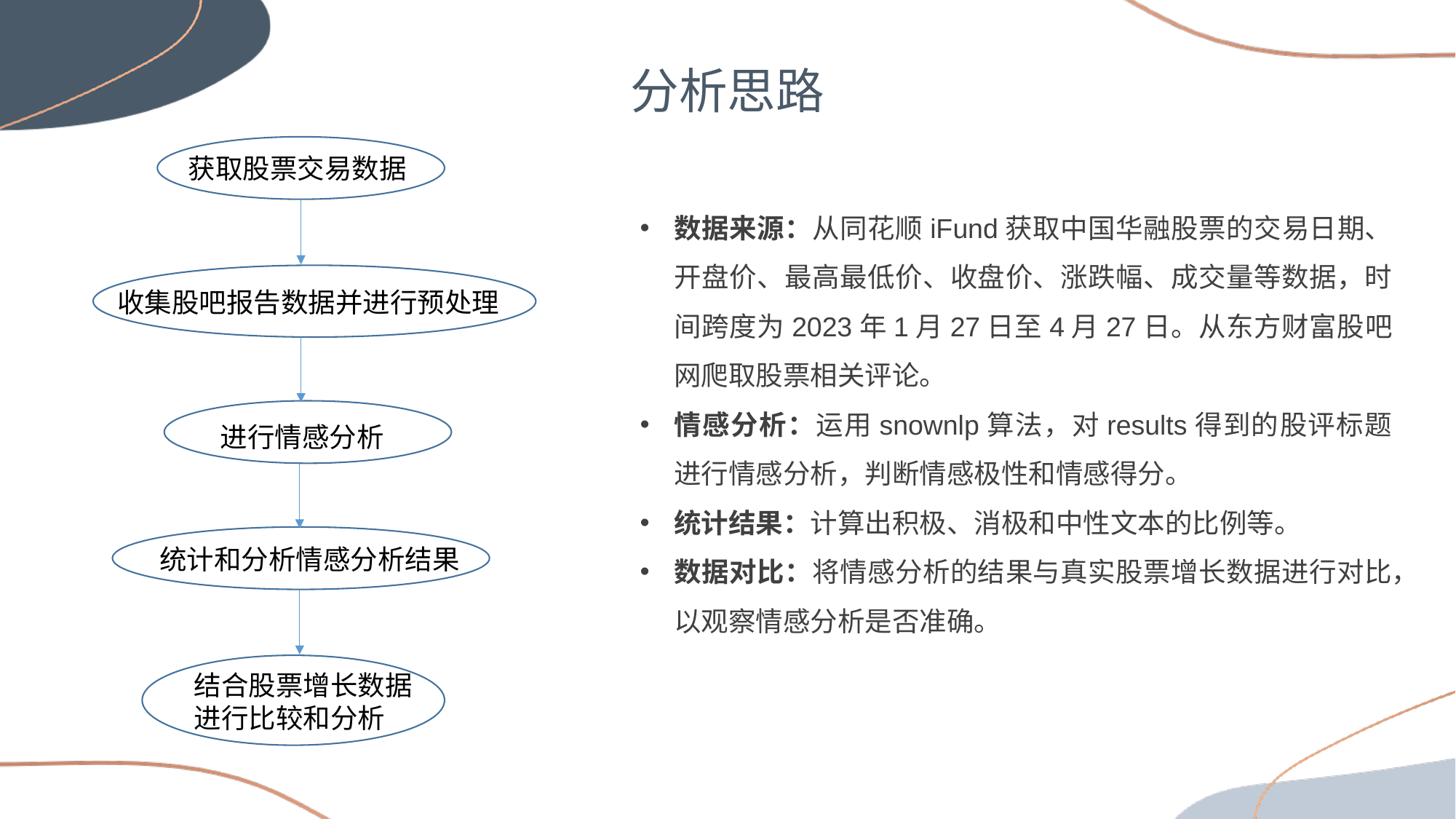

分析思路

获取股票交易数据
数据来源：从同花顺iFund获取中国华融股票的交易日期、开盘价、最高最低价、收盘价、涨跌幅、成交量等数据，时间跨度为2023年1月27日至4月27日。从东方财富股吧网爬取股票相关评论。
情感分析：运用snownlp算法，对results得到的股评标题进行情感分析，判断情感极性和情感得分。
统计结果：计算出积极、消极和中性文本的比例等。
数据对比：将情感分析的结果与真实股票增长数据进行对比，以观察情感分析是否准确。

收集股吧报告数据并进行预处理

进行情感分析

统计和分析情感分析结果

结合股票增长数据进行比较和分析